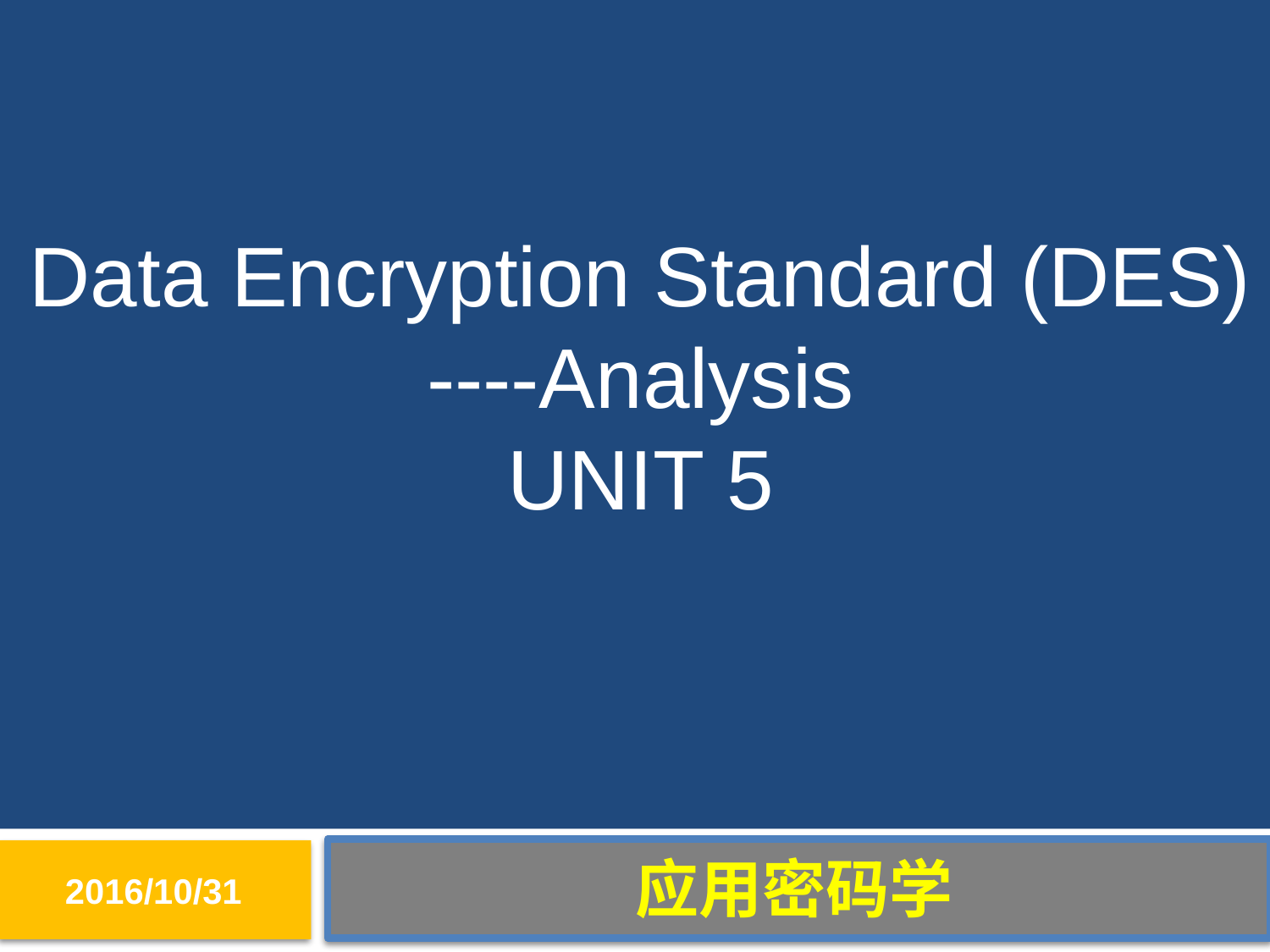

Data Encryption Standard (DES)
----Analysis
UNIT 5
应用密码学
2016/10/31